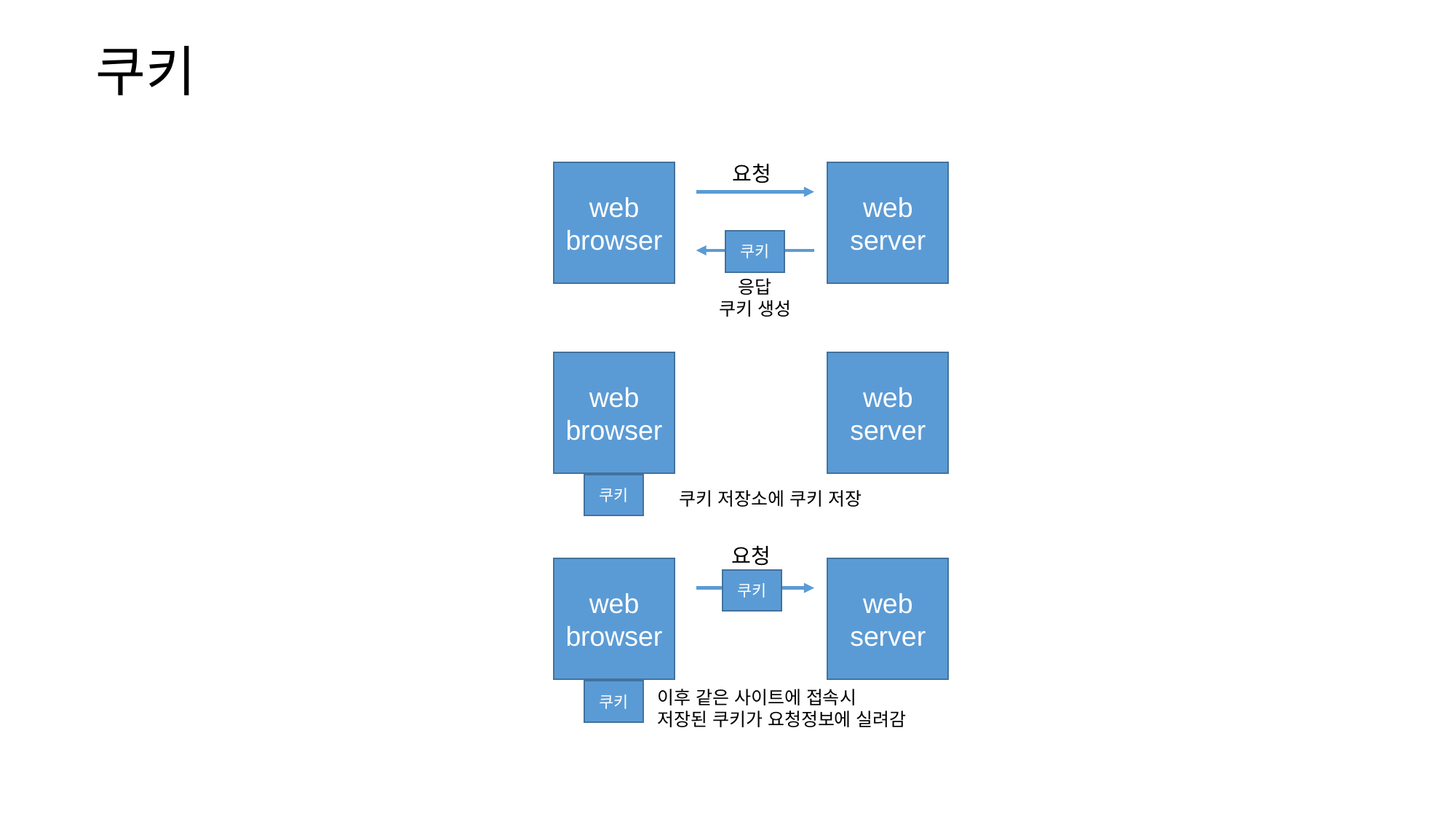

쿠키
요청
web
browser
web
server
쿠키
응답
쿠키 생성
web
browser
web
server
쿠키
쿠키 저장소에 쿠키 저장
요청
web
browser
web
server
쿠키
쿠키
이후 같은 사이트에 접속시
저장된 쿠키가 요청정보에 실려감